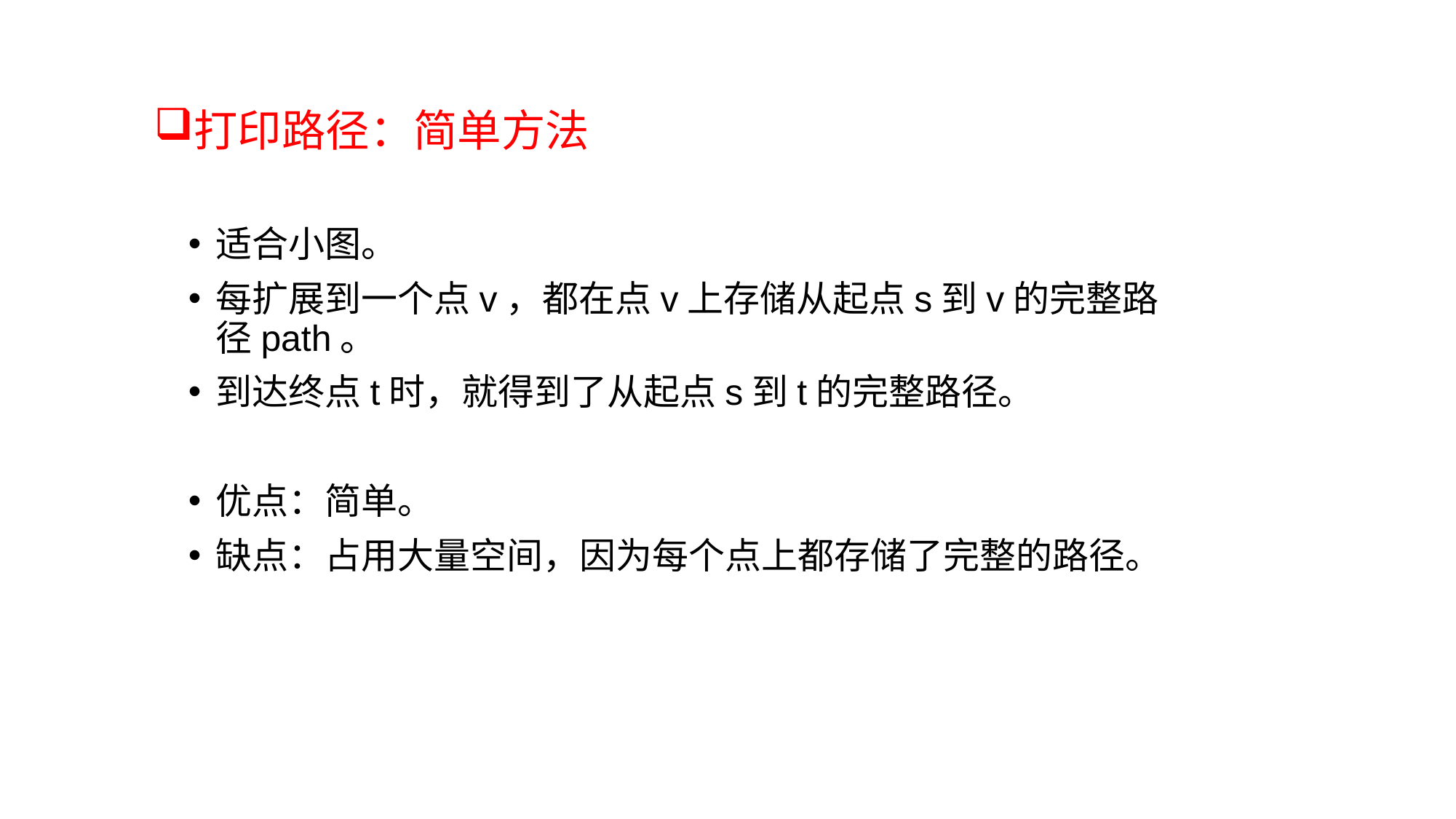

# 打印路径：简单方法
适合小图。
每扩展到一个点v，都在点v上存储从起点s到v的完整路径path。
到达终点t时，就得到了从起点s到t的完整路径。

优点：简单。
缺点：占用大量空间，因为每个点上都存储了完整的路径。